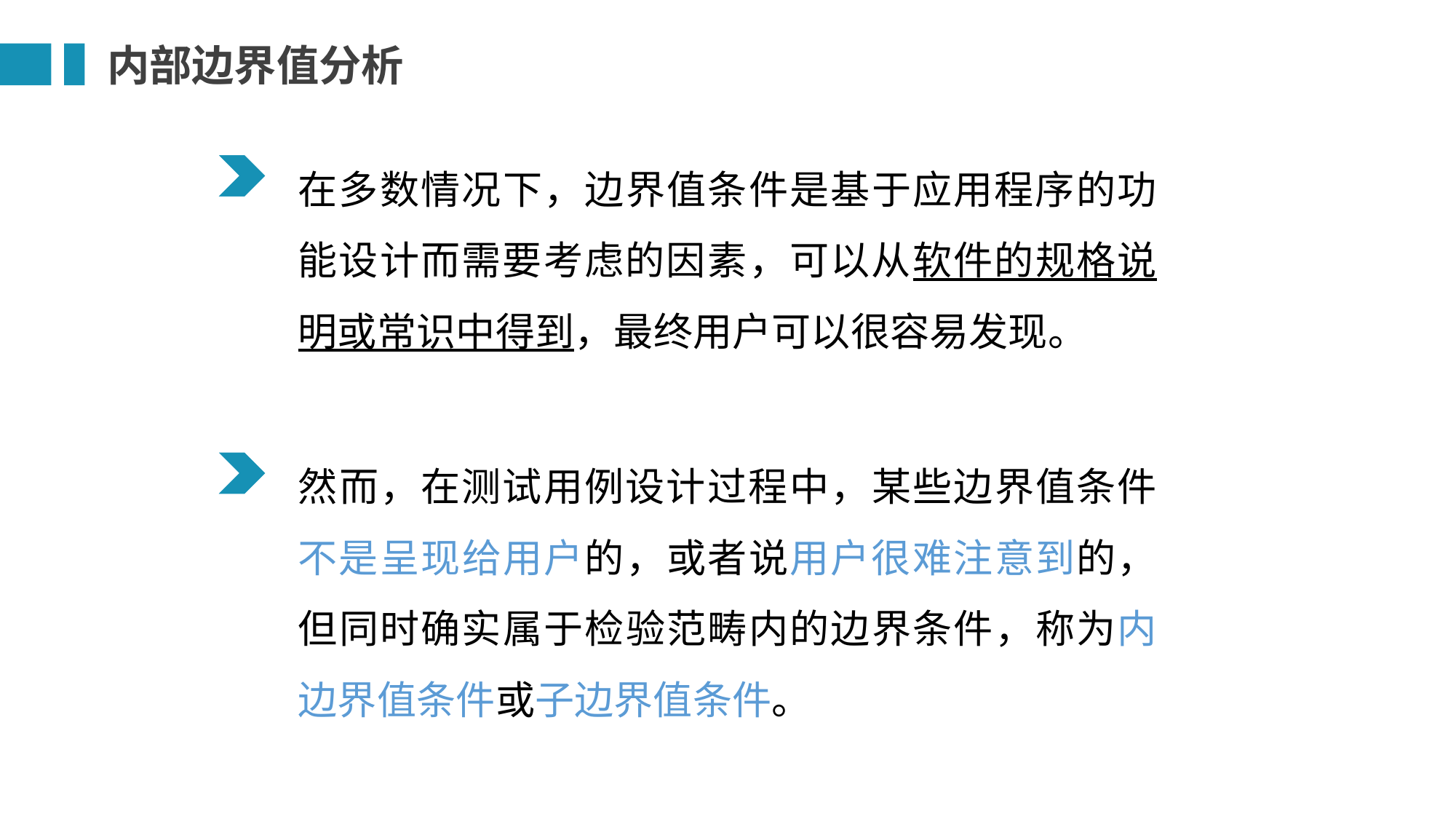

内部边界值分析

在多数情况下，边界值条件是基于应用程序的功能设计而需要考虑的因素，可以从软件的规格说明或常识中得到，最终用户可以很容易发现。

然而，在测试用例设计过程中，某些边界值条件不是呈现给用户的，或者说用户很难注意到的，但同时确实属于检验范畴内的边界条件，称为内边界值条件或子边界值条件。

55